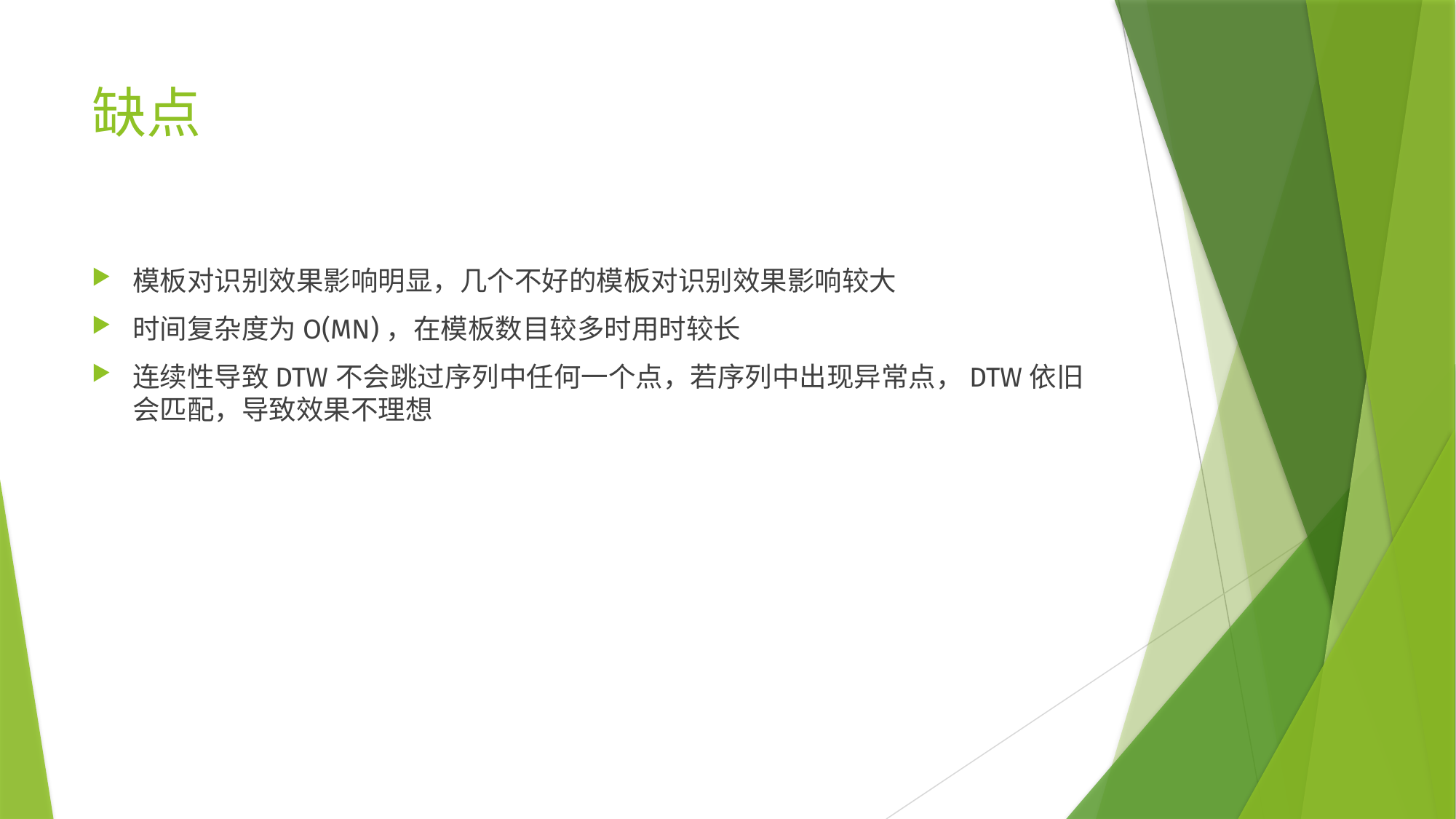

# 缺点
模板对识别效果影响明显，几个不好的模板对识别效果影响较大
时间复杂度为O(MN)，在模板数目较多时用时较长
连续性导致DTW不会跳过序列中任何一个点，若序列中出现异常点，DTW依旧会匹配，导致效果不理想